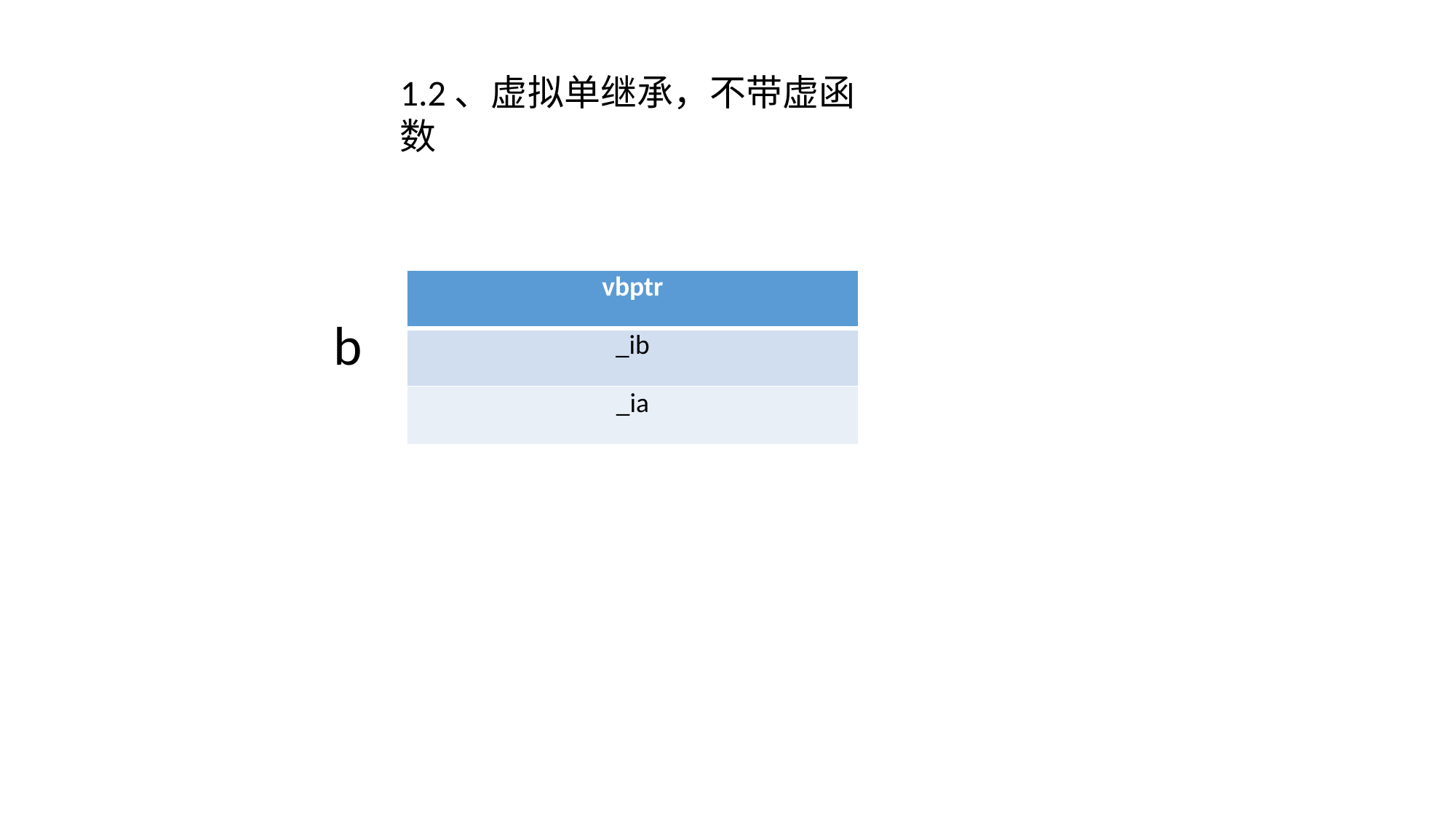

1.2、虚拟单继承，不带虚函数
| vbptr |
| --- |
| \_ib |
| \_ia |
    b